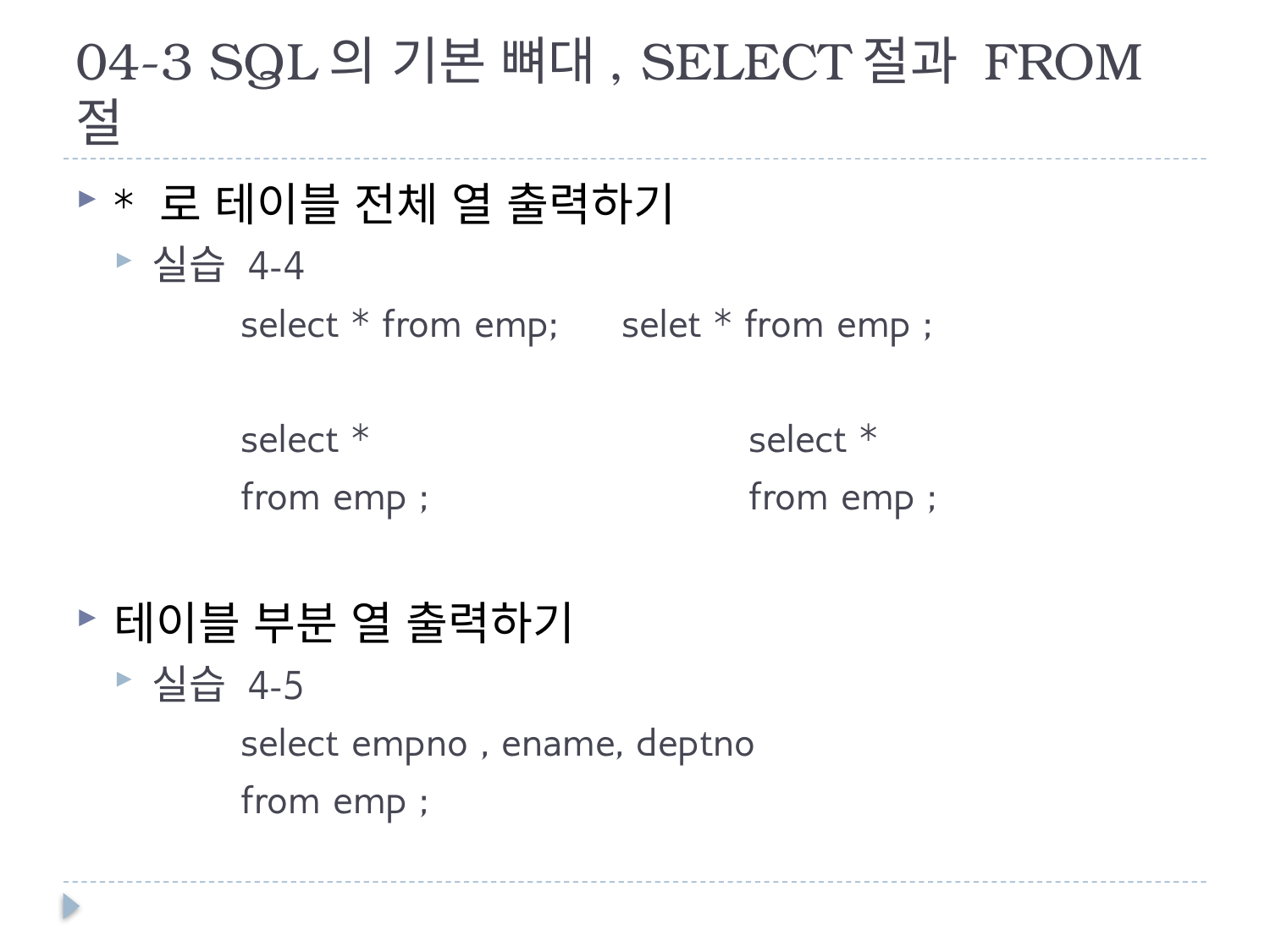

# 04-3 SQL의 기본 뼈대, SELECT절과 FROM절
* 로 테이블 전체 열 출력하기
실습 4-4
	select * from emp;	selet * from emp ;

	select *			select *
	from emp ;			from emp ;

테이블 부분 열 출력하기
실습 4-5
	select empno , ename, deptno
	from emp ;